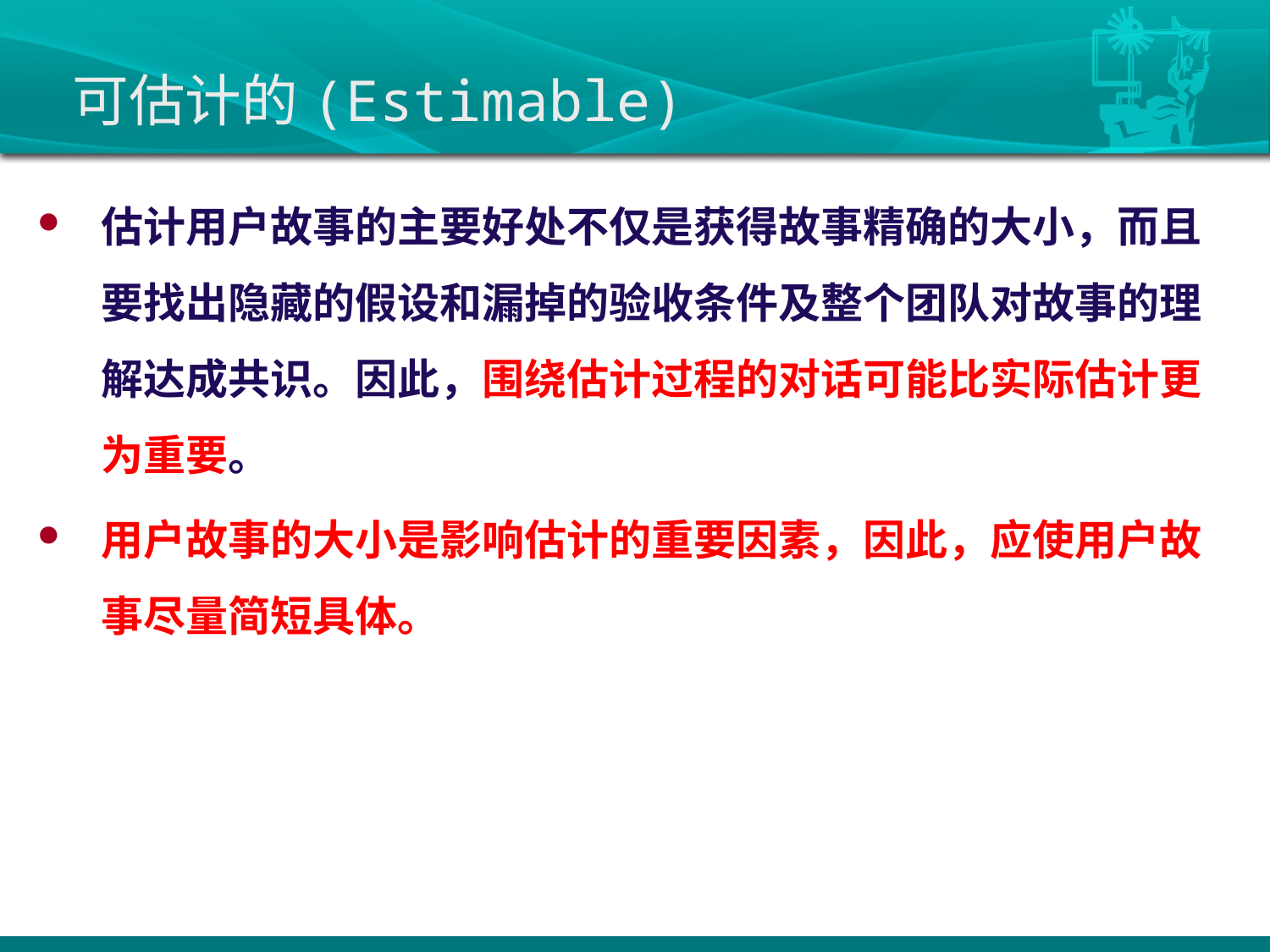

# 可估计的(Estimable)
估计用户故事的主要好处不仅是获得故事精确的大小，而且要找出隐藏的假设和漏掉的验收条件及整个团队对故事的理解达成共识。因此，围绕估计过程的对话可能比实际估计更为重要。
用户故事的大小是影响估计的重要因素，因此，应使用户故事尽量简短具体。